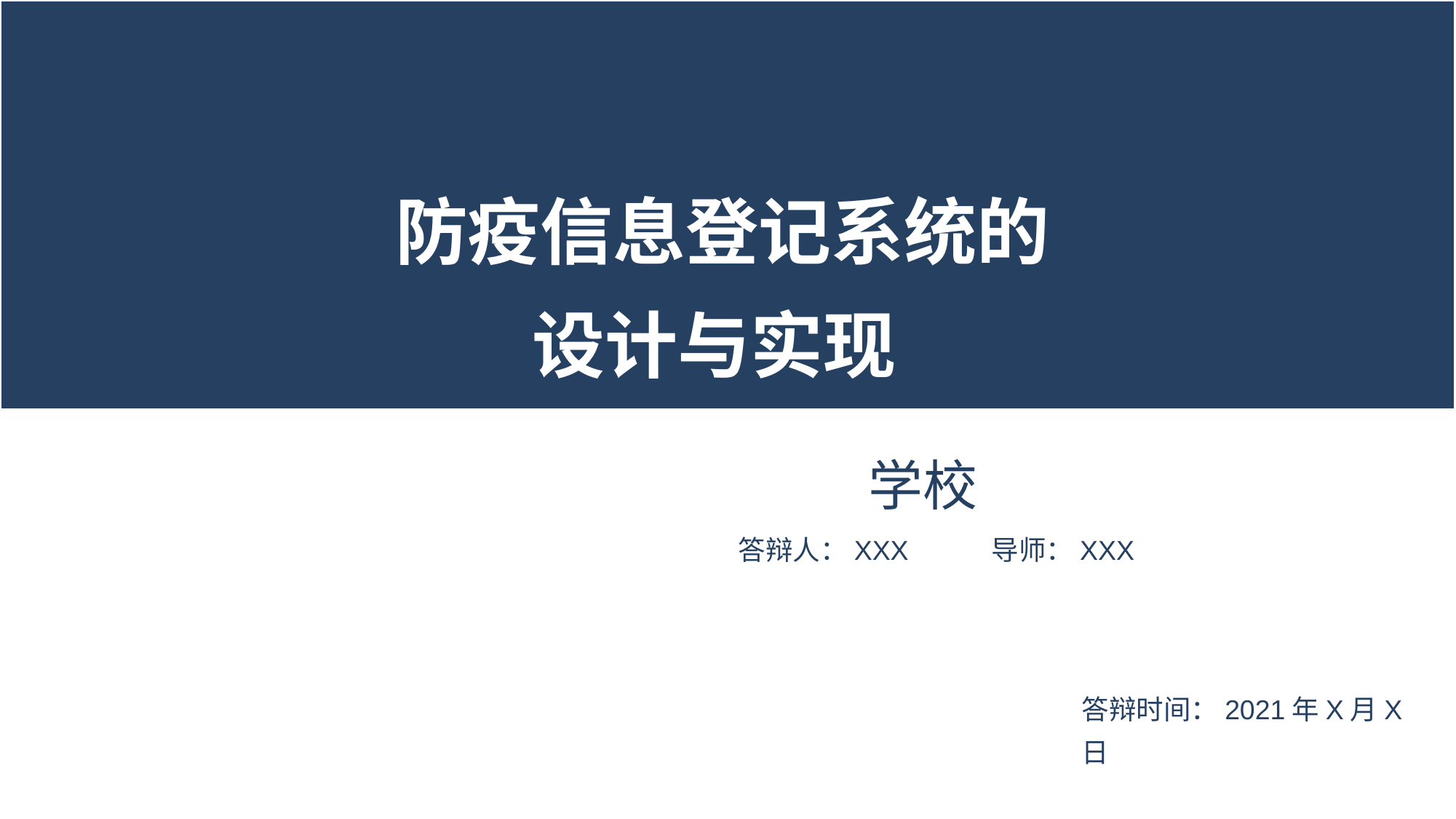

# 防疫信息登记系统的 设计与实现
学校
答辩人：XXX          导师：XXX
答辩时间：2021年X月X日